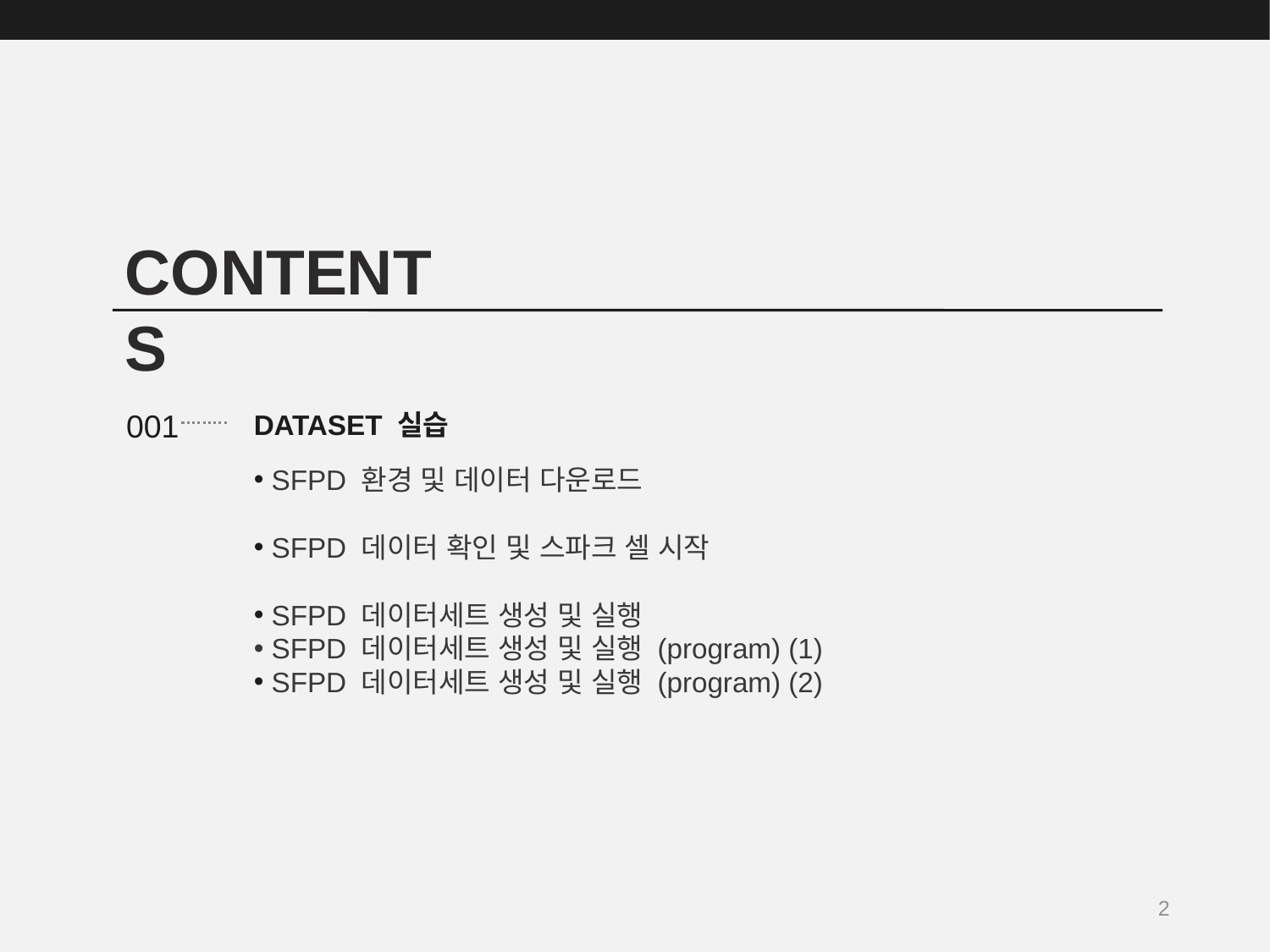

CONTENTS
001
DATASET 실습
 SFPD 환경 및 데이터 다운로드

 SFPD 데이터 확인 및 스파크 셀 시작

 SFPD 데이터세트 생성 및 실행
 SFPD 데이터세트 생성 및 실행 (program) (1)
 SFPD 데이터세트 생성 및 실행 (program) (2)
2